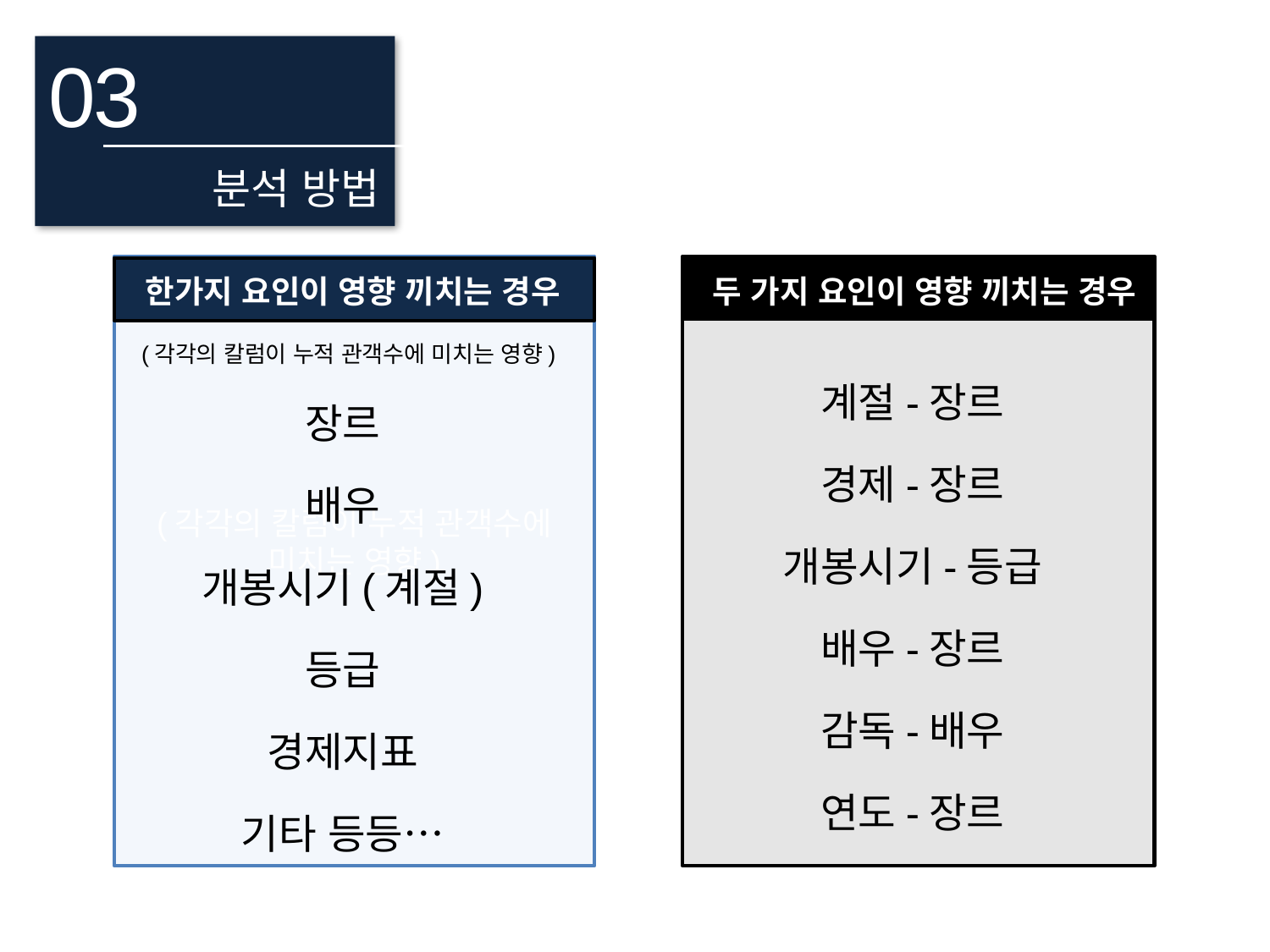

03
분석 방법
(각각의 칼럼이 누적 관객수에 미치는 영향)

한가지 요인이 영향 끼치는 경우
두 가지 요인이 영향 끼치는 경우
(각각의 칼럼이 누적 관객수에 미치는 영향)
계절-장르
경제-장르
개봉시기-등급
배우-장르
감독-배우
연도-장르
장르
배우
개봉시기(계절)
등급
경제지표
기타 등등…